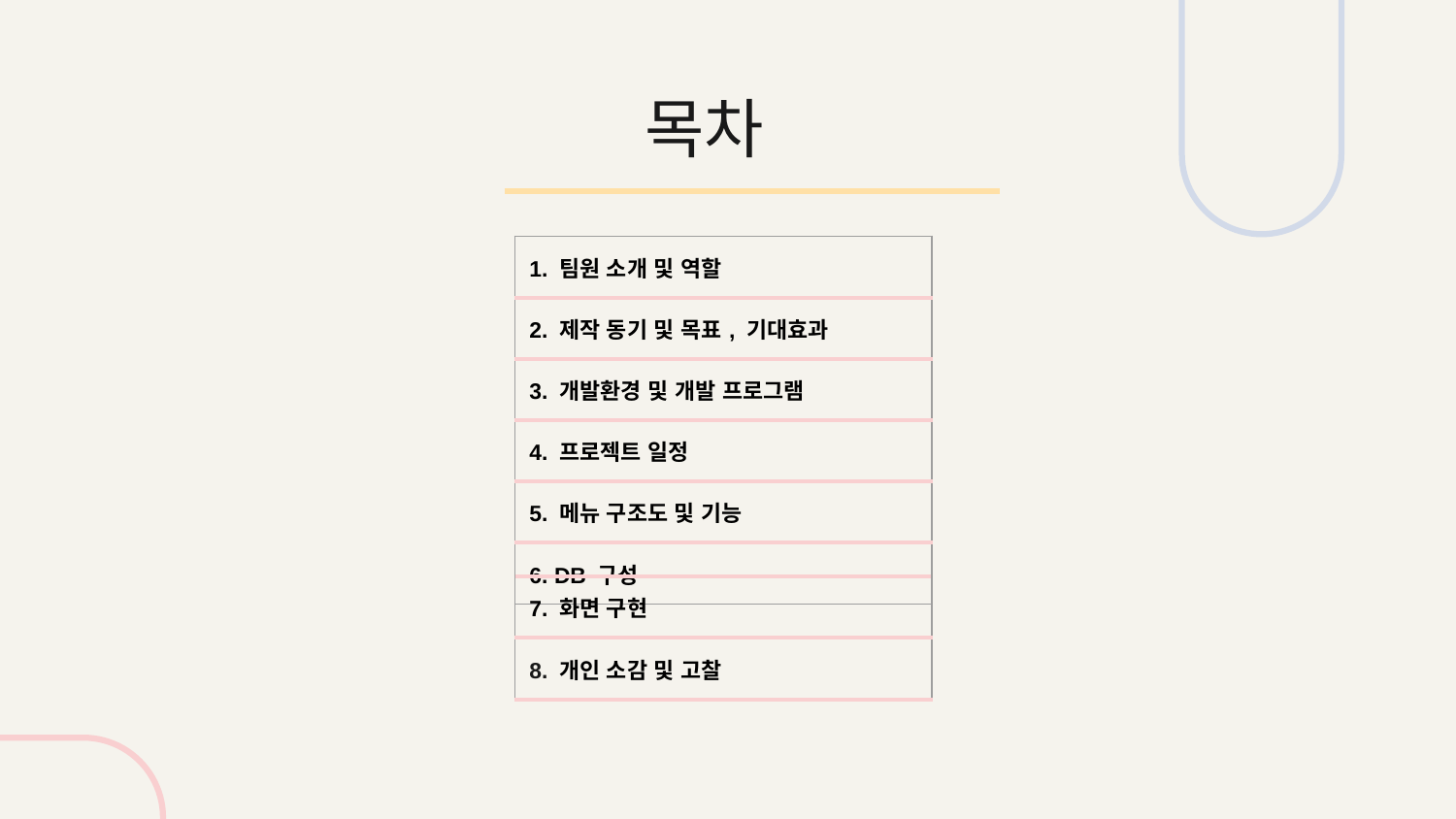

# 목차
| 1. 팀원 소개 및 역할 |
| --- |
| 2. 제작 동기 및 목표, 기대효과 |
| 3. 개발환경 및 개발 프로그램 |
| 4. 프로젝트 일정 |
| 5. 메뉴 구조도 및 기능 |
| 6. DB 구성 |
| 7. 화면 구현 |
| --- |
| 8. 개인 소감 및 고찰 |